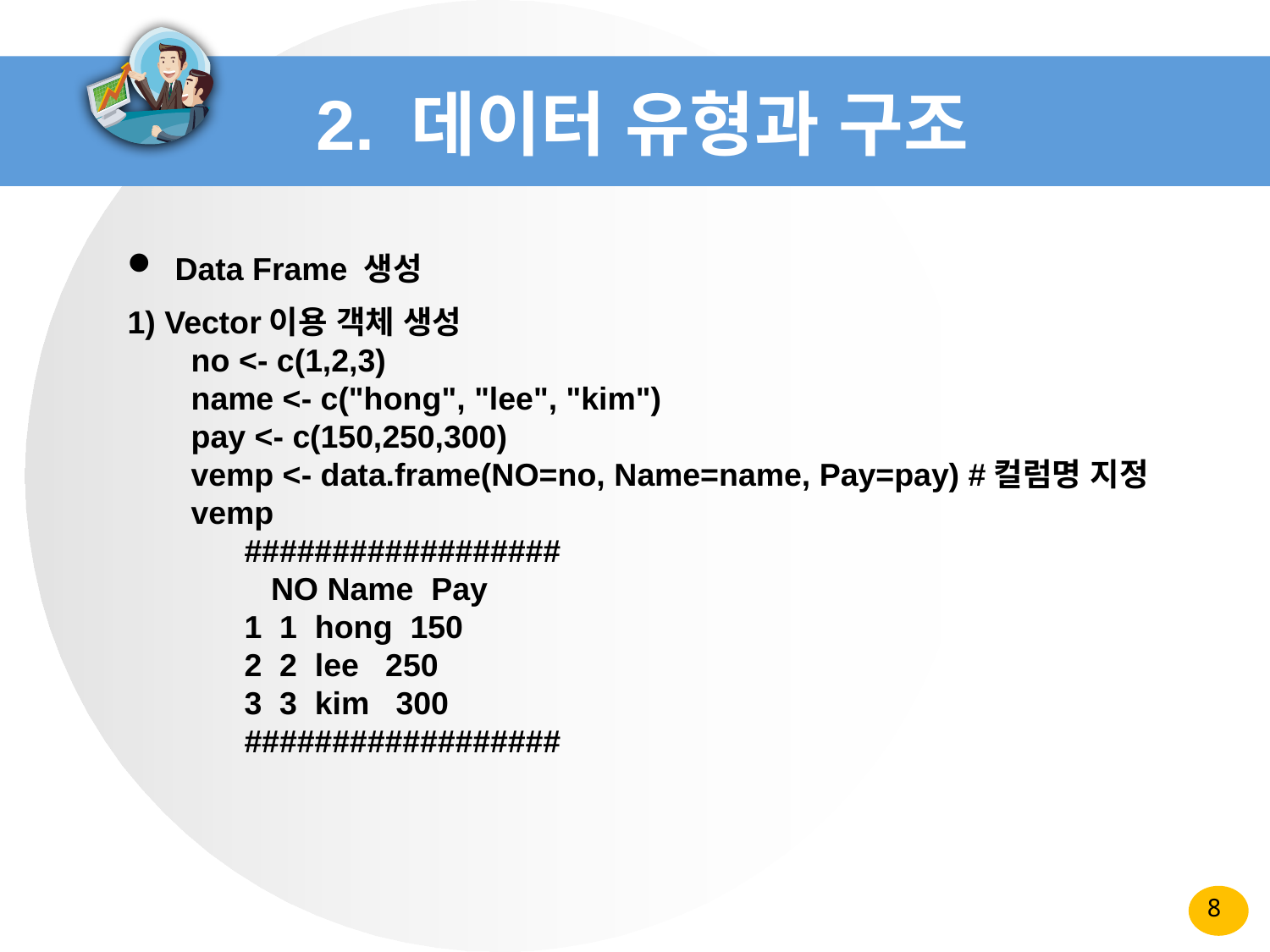

# 2. 데이터 유형과 구조
Data Frame 생성
1) Vector이용 객체 생성
no <- c(1,2,3)
name <- c("hong", "lee", "kim")
pay <- c(150,250,300)
vemp <- data.frame(NO=no, Name=name, Pay=pay) #컬럼명 지정
vemp
      ##################
         NO Name  Pay
      1  1  hong  150
      2  2  lee   250
      3  3  kim   300
      ##################
8